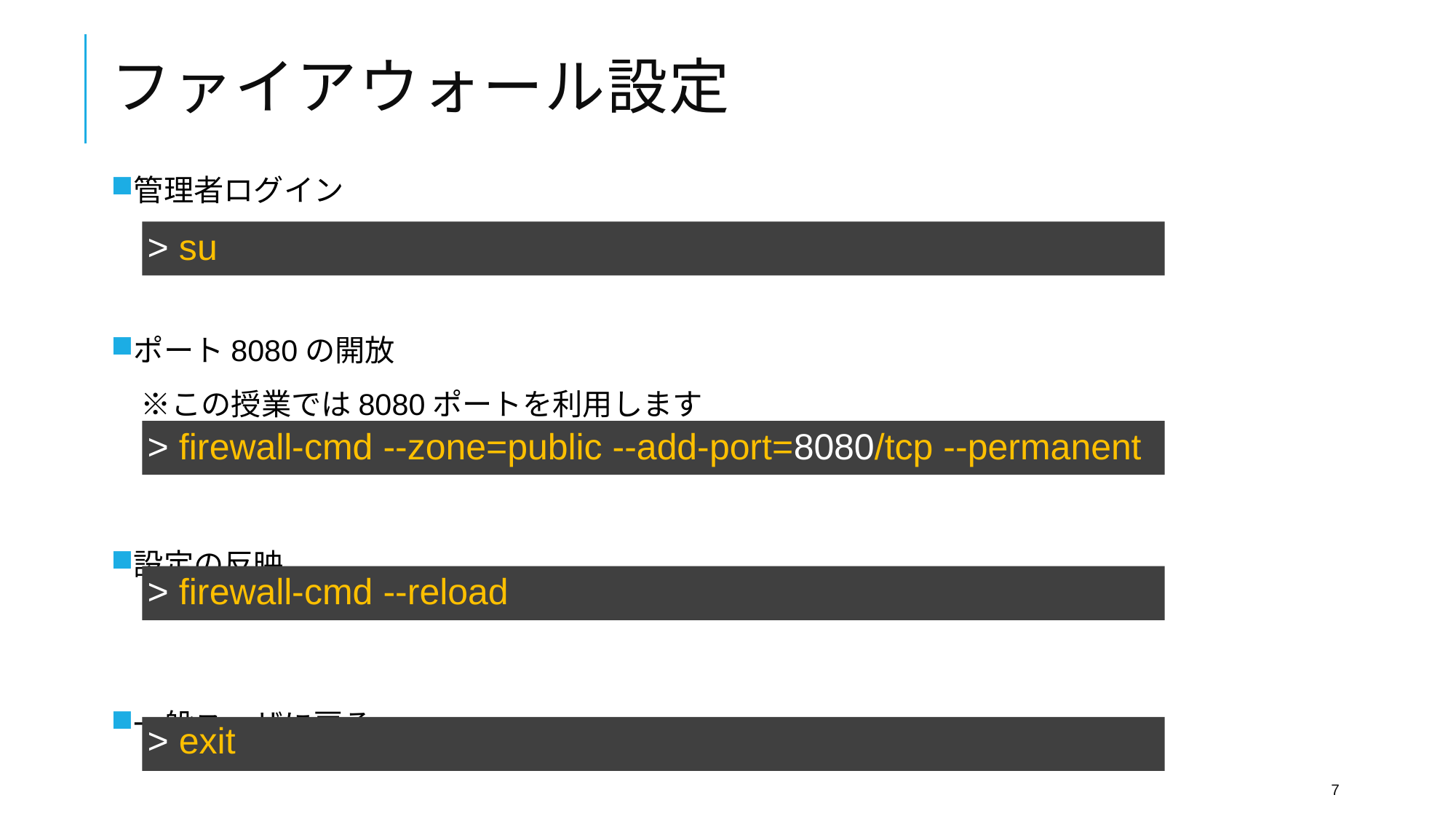

# ファイアウォール設定
管理者ログイン

ポート8080の開放
　※この授業では8080ポートを利用します

設定の反映

一般ユーザに戻る
> su
> firewall-cmd --zone=public --add-port=8080/tcp --permanent
> firewall-cmd --reload
> exit
7